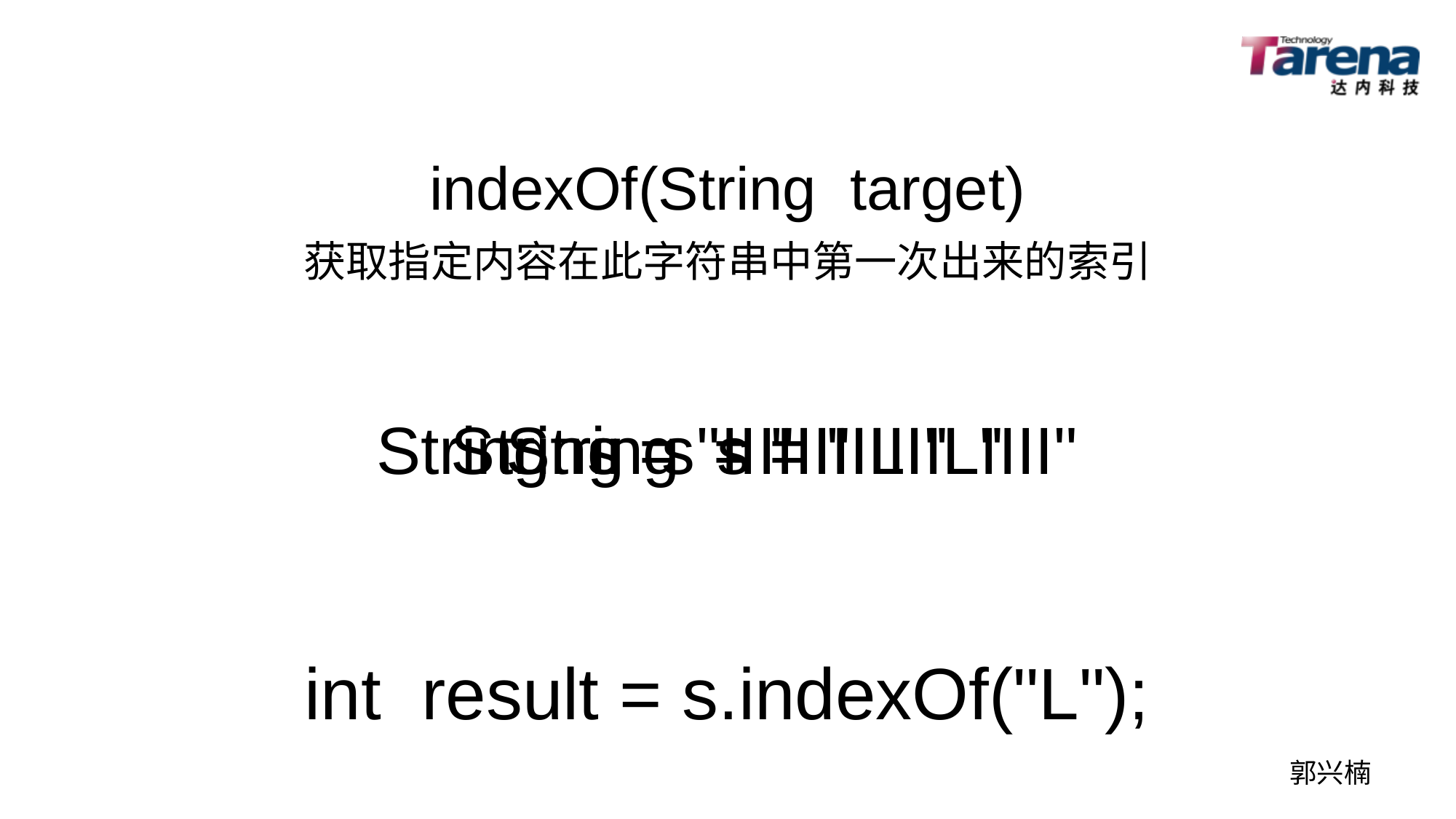

indexOf(String  target)
获取指定内容在此字符串中第一次出来的索引
String  s = "IIIIIIIIIIIILIIII"
String  s = "IIIIIIIIL"
String  s = "ILI"
int  result = s.indexOf("L");